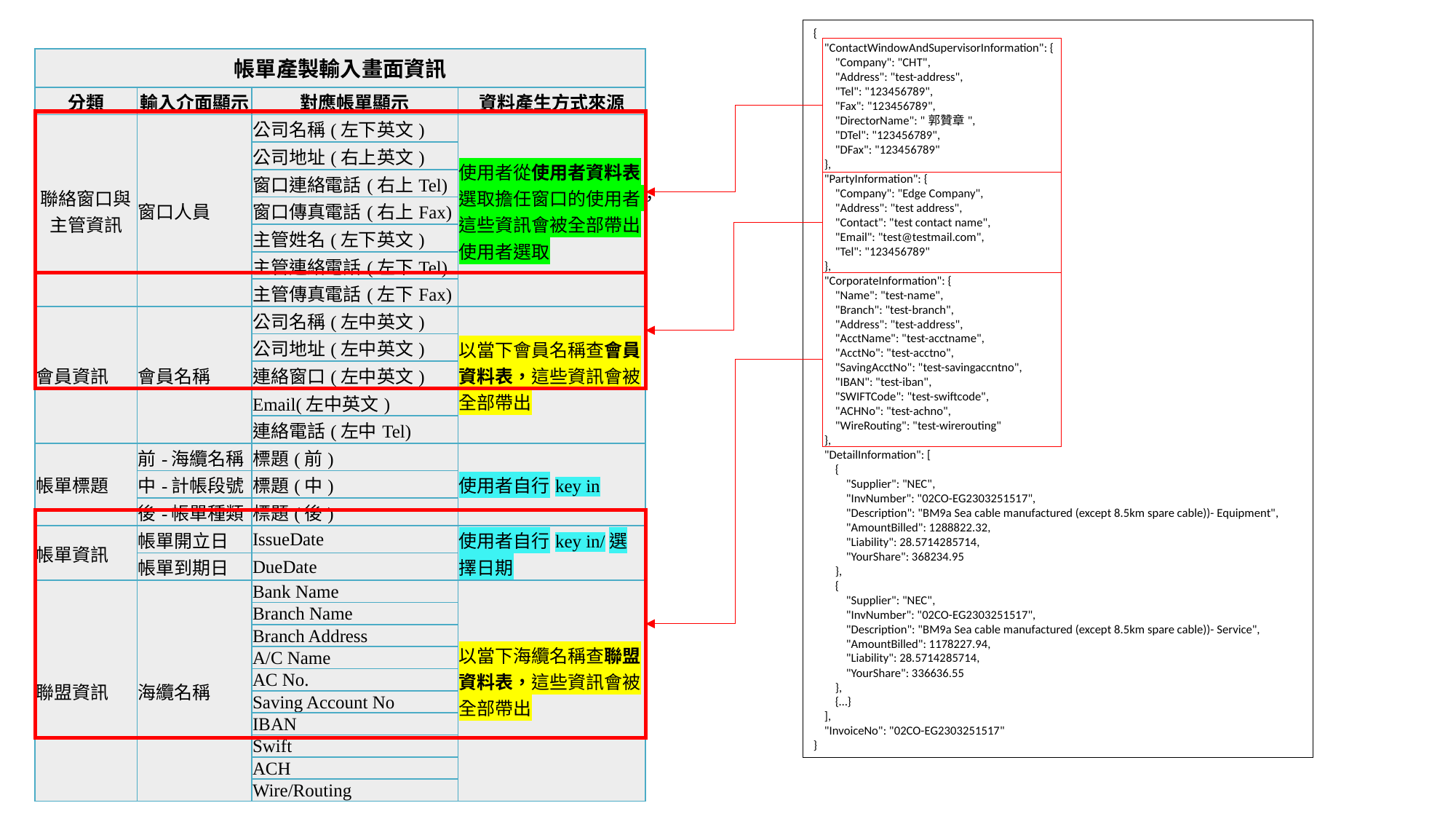

{
    "ContactWindowAndSupervisorInformation": {
        "Company": "CHT",
        "Address": "test-address",
        "Tel": "123456789",
        "Fax": "123456789",
        "DirectorName": "郭贊章",
        "DTel": "123456789",
        "DFax": "123456789"
    },
    "PartyInformation": {
        "Company": "Edge Company",
        "Address": "test address",
        "Contact": "test contact name",
        "Email": "test@testmail.com",
        "Tel": "123456789"
    },
    "CorporateInformation": {
        "Name": "test-name",
        "Branch": "test-branch",
        "Address": "test-address",
        "AcctName": "test-acctname",
        "AcctNo": "test-acctno",
        "SavingAcctNo": "test-savingaccntno",
        "IBAN": "test-iban",
        "SWIFTCode": "test-swiftcode",
        "ACHNo": "test-achno",
        "WireRouting": "test-wirerouting"
    },
    "DetailInformation": [
        {
            "Supplier": "NEC",
            "InvNumber": "02CO-EG2303251517",
            "Description": "BM9a Sea cable manufactured (except 8.5km spare cable))- Equipment",
            "AmountBilled": 1288822.32,
            "Liability": 28.5714285714,
            "YourShare": 368234.95
        },
        {
            "Supplier": "NEC",
            "InvNumber": "02CO-EG2303251517",
            "Description": "BM9a Sea cable manufactured (except 8.5km spare cable))- Service",
            "AmountBilled": 1178227.94,
            "Liability": 28.5714285714,
            "YourShare": 336636.55
        },
        {…}
    ],
    "InvoiceNo": "02CO-EG2303251517"
}

| 帳單產製輸入畫面資訊 |  |  |  |
| --- | --- | --- | --- |
| 分類 | 輸入介面顯示 | 對應帳單顯示 | 資料產生方式來源 |
| 聯絡窗口與主管資訊 | 窗口人員 | 公司名稱(左下英文) | 使用者從使用者資料表選取擔任窗口的使用者，這些資訊會被全部帶出 使用者選取 |
| 聯絡窗口與主管資訊 |  | 公司地址(右上英文) | 以當下使用者帳號查使用者資料表帶出 |
|  |  | 窗口連絡電話(右上Tel) | 使用者選取 |
|  |  | 窗口傳真電話(右上Fax) | 使用者選取 |
|  |  | 主管姓名(左下英文) | 以當下使用者帳號查使用者資料表帶出 |
|  |  | 主管連絡電話(左下Tel) | 以當下使用者帳號查使用者資料表帶出 |
|  |  | 主管傳真電話(左下Fax) | 以當下使用者帳號查使用者資料表帶出 |
| 會員資訊 | 會員名稱 | 公司名稱(左中英文) | 以當下會員名稱查會員資料表，這些資訊會被全部帶出 |
|  |  | 公司地址(左中英文) |  |
|  |  | 連絡窗口(左中英文) |  |
|  |  | Email(左中英文) |  |
|  |  | 連絡電話(左中Tel) |  |
| 帳單標題 | 前-海纜名稱 | 標題(前) | 使用者自行key in |
|  | 中-計帳段號 | 標題(中) |  |
|  | 後-帳單種類 | 標題(後) |  |
| 帳單資訊 | 帳單開立日 | IssueDate | 使用者自行key in/選擇日期 |
|  | 帳單到期日 | DueDate |  |
| 聯盟資訊 | 海纜名稱 | Bank Name | 以當下海纜名稱查聯盟資料表，這些資訊會被全部帶出 |
|  |  | Branch Name |  |
|  |  | Branch Address |  |
|  |  | A/C Name |  |
|  |  | AC No. |  |
|  |  | Saving Account No |  |
|  |  | IBAN |  |
|  |  | Swift |  |
|  |  | ACH |  |
|  |  | Wire/Routing |  |